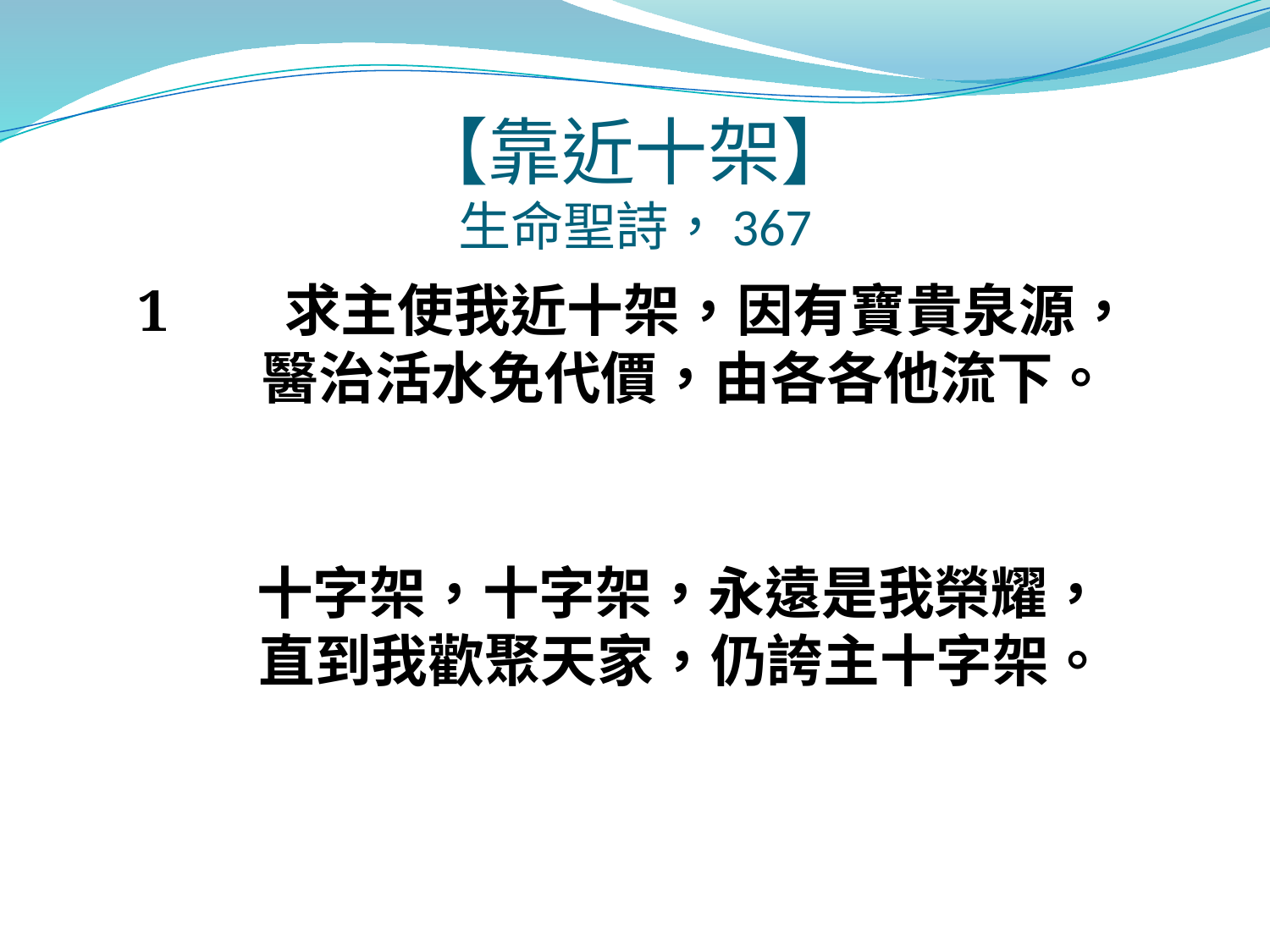

# 【靠近十架】 生命聖詩，367
1       求主使我近十架，因有寶貴泉源，
     醫治活水免代價，由各各他流下。
      十字架，十字架，永遠是我榮耀，
　直到我歡聚天家，仍誇主十字架。